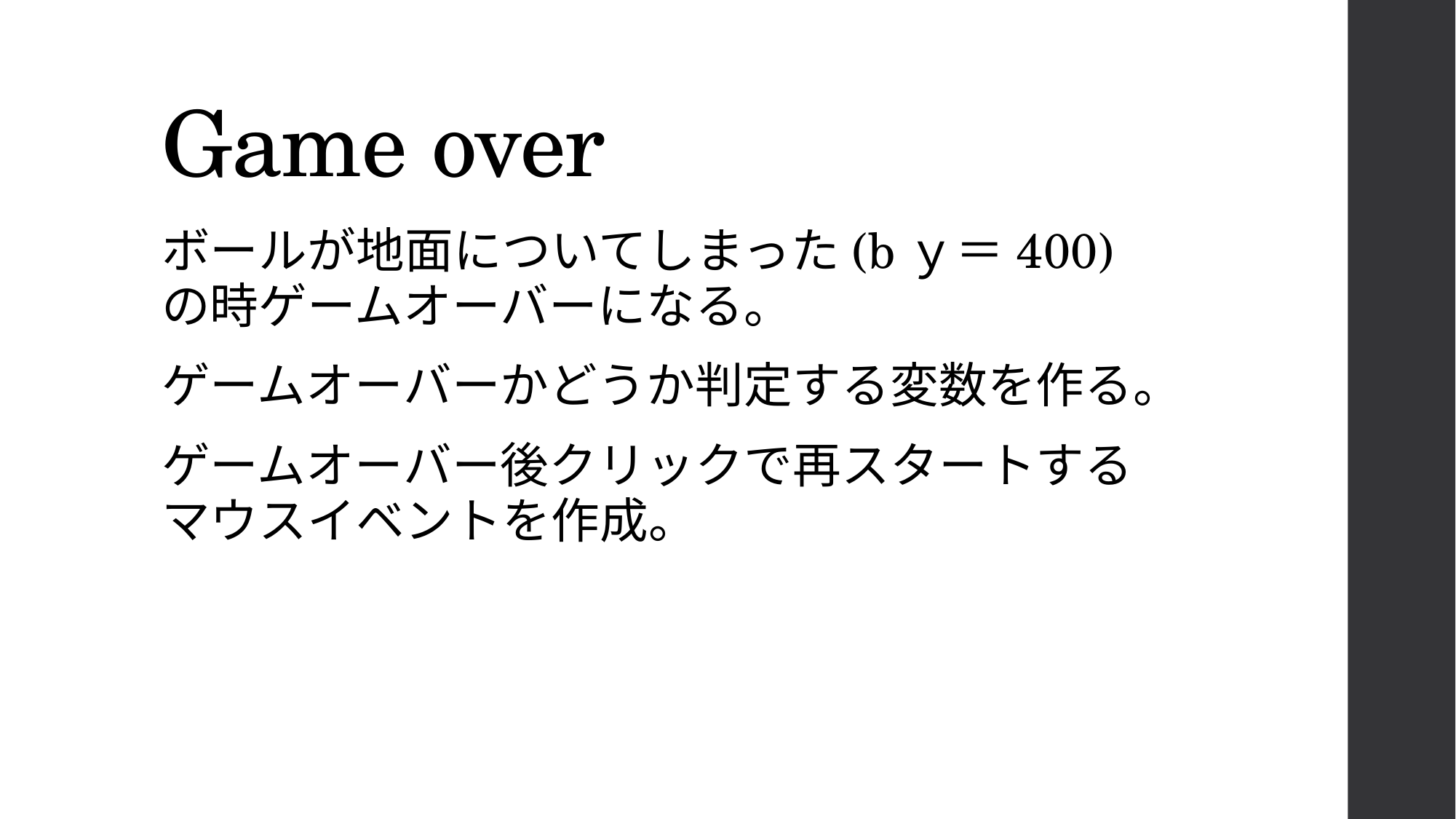

# Game over
ボールが地面についてしまった(bｙ＝400)の時ゲームオーバーになる。
ゲームオーバーかどうか判定する変数を作る。
ゲームオーバー後クリックで再スタートするマウスイベントを作成。